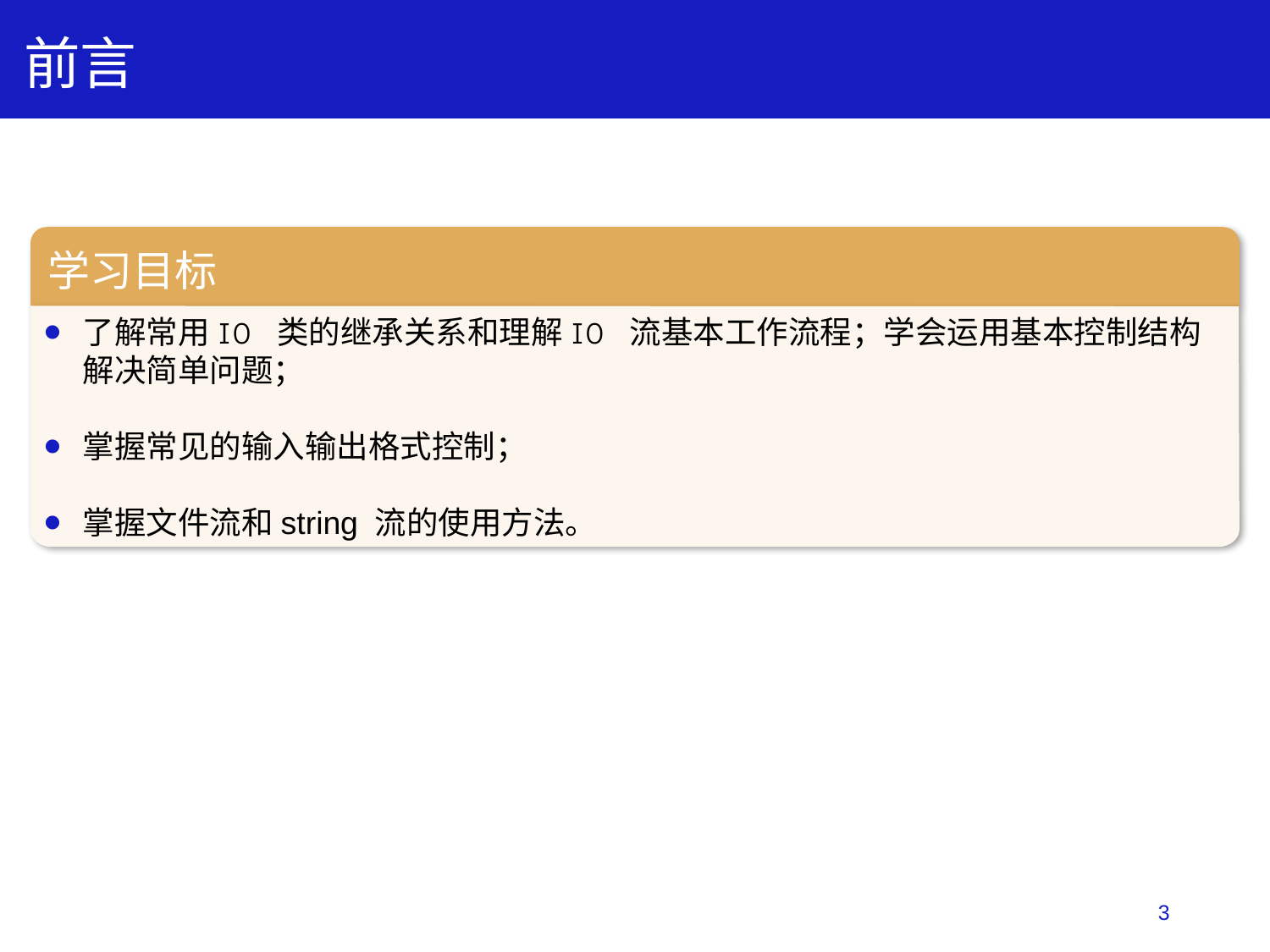

前言
学习目标
了解常用IO 类的继承关系和理解IO 流基本工作流程；学会运用基本控制结构解决简单问题；

掌握常见的输入输出格式控制；

掌握文件流和string 流的使用方法。
学习目标
3